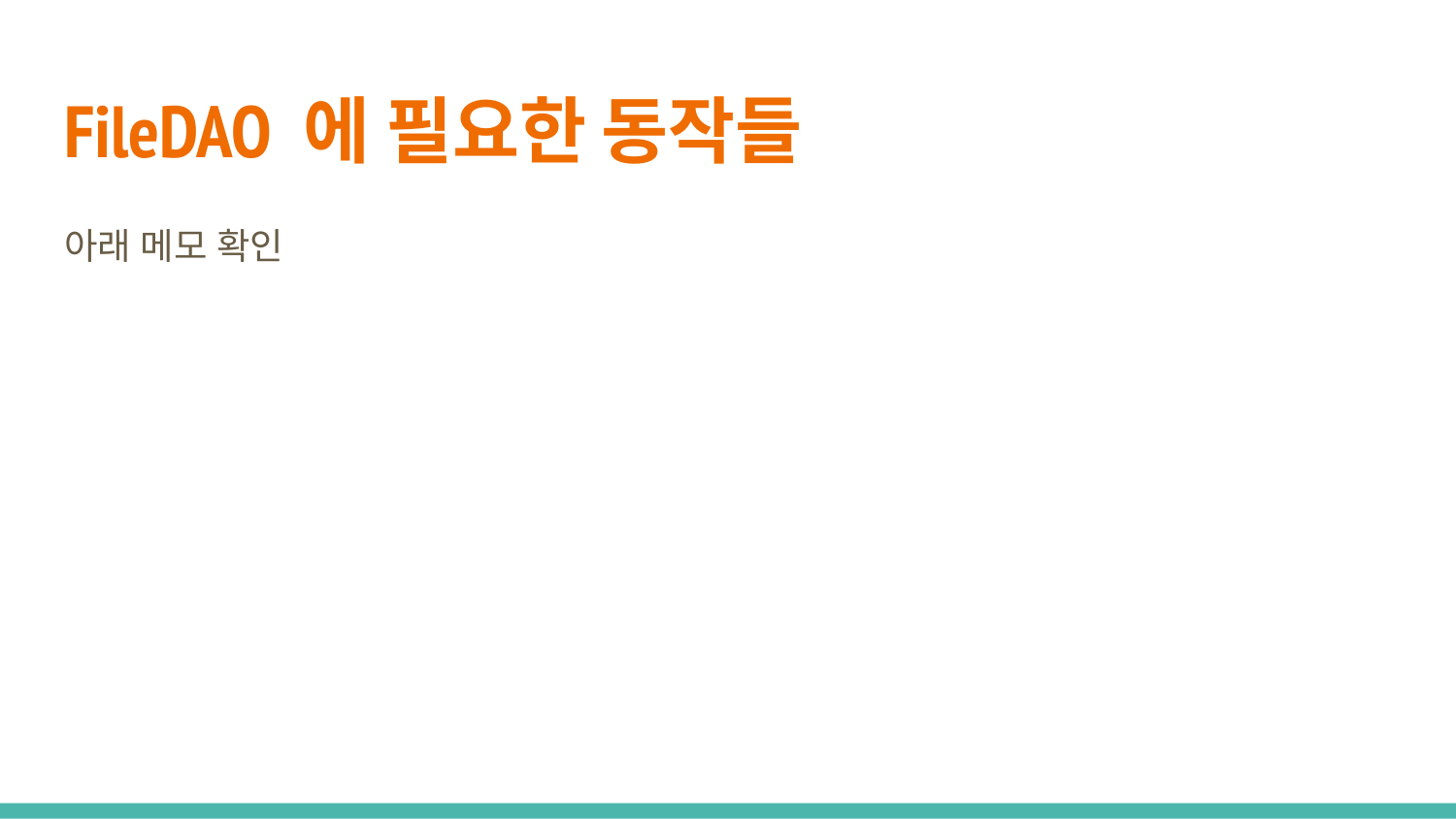

# FileDAO 에 필요한 동작들
아래 메모 확인